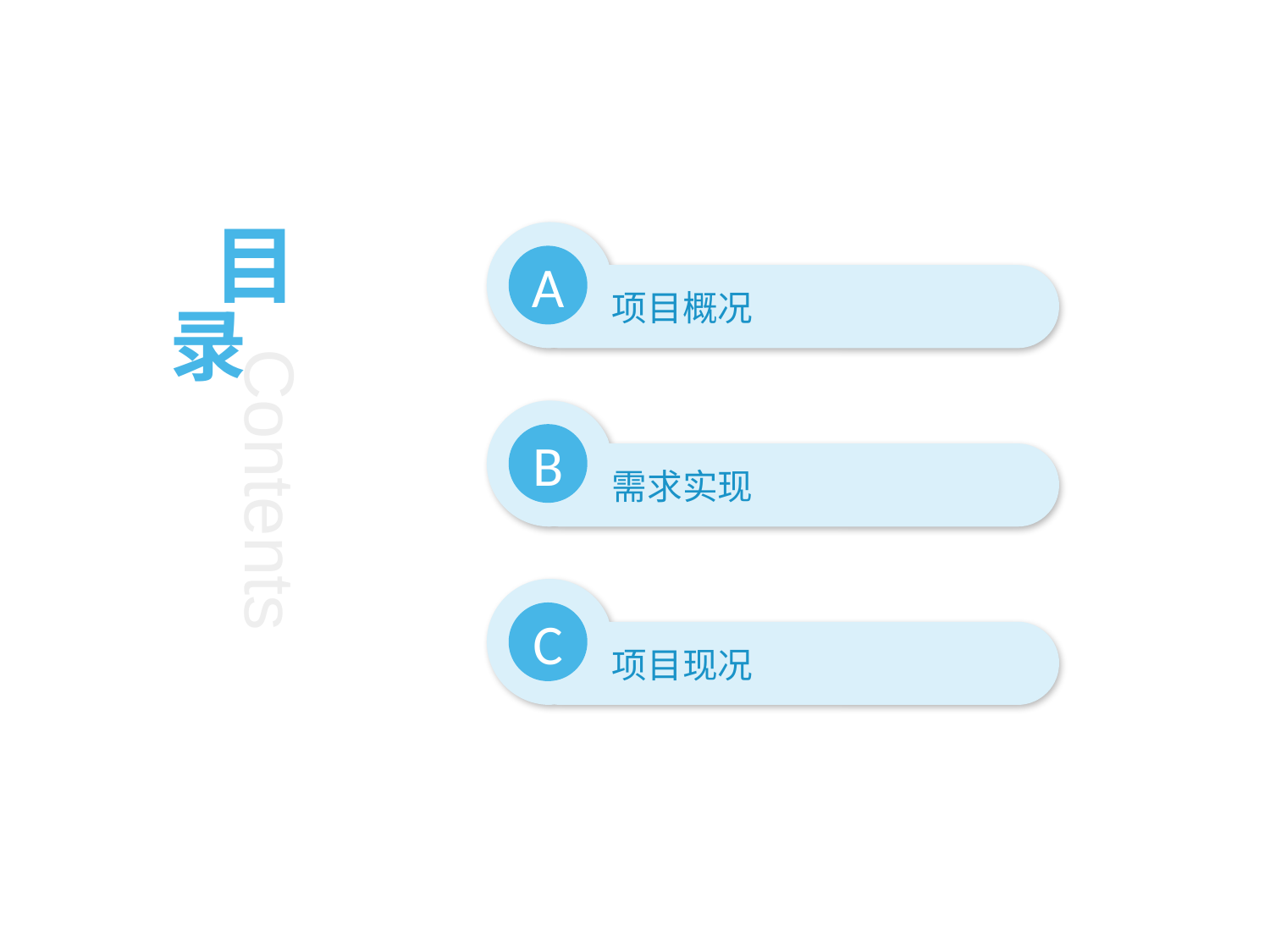

目
项目概况
A
录
Contents
需求实现
B
项目现况
C